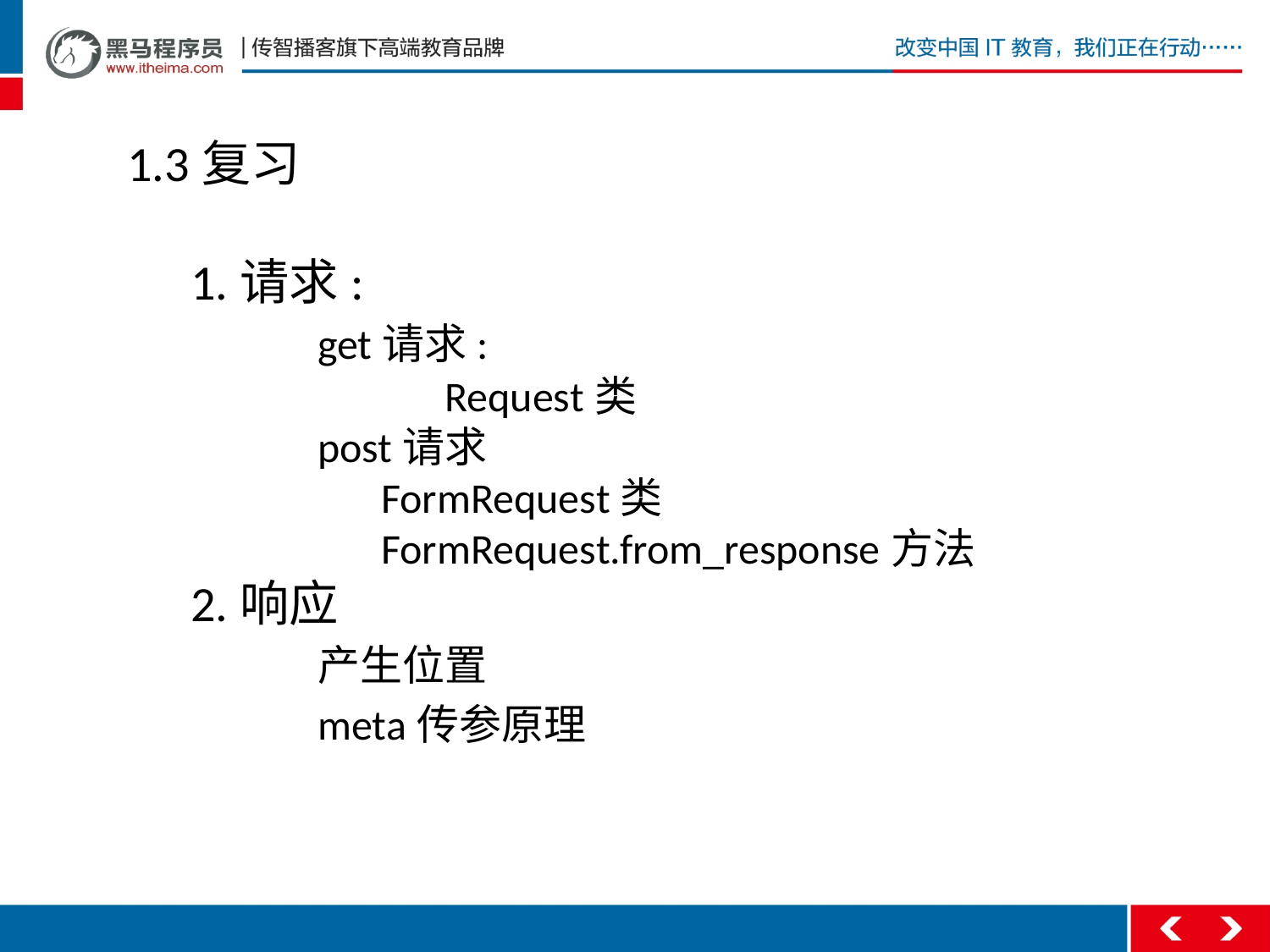

1.3复习

1.请求:
	get请求:
		Request类
	post请求
		FormRequest类
		FormRequest.from_response方法
2.响应
	产生位置
	meta传参原理